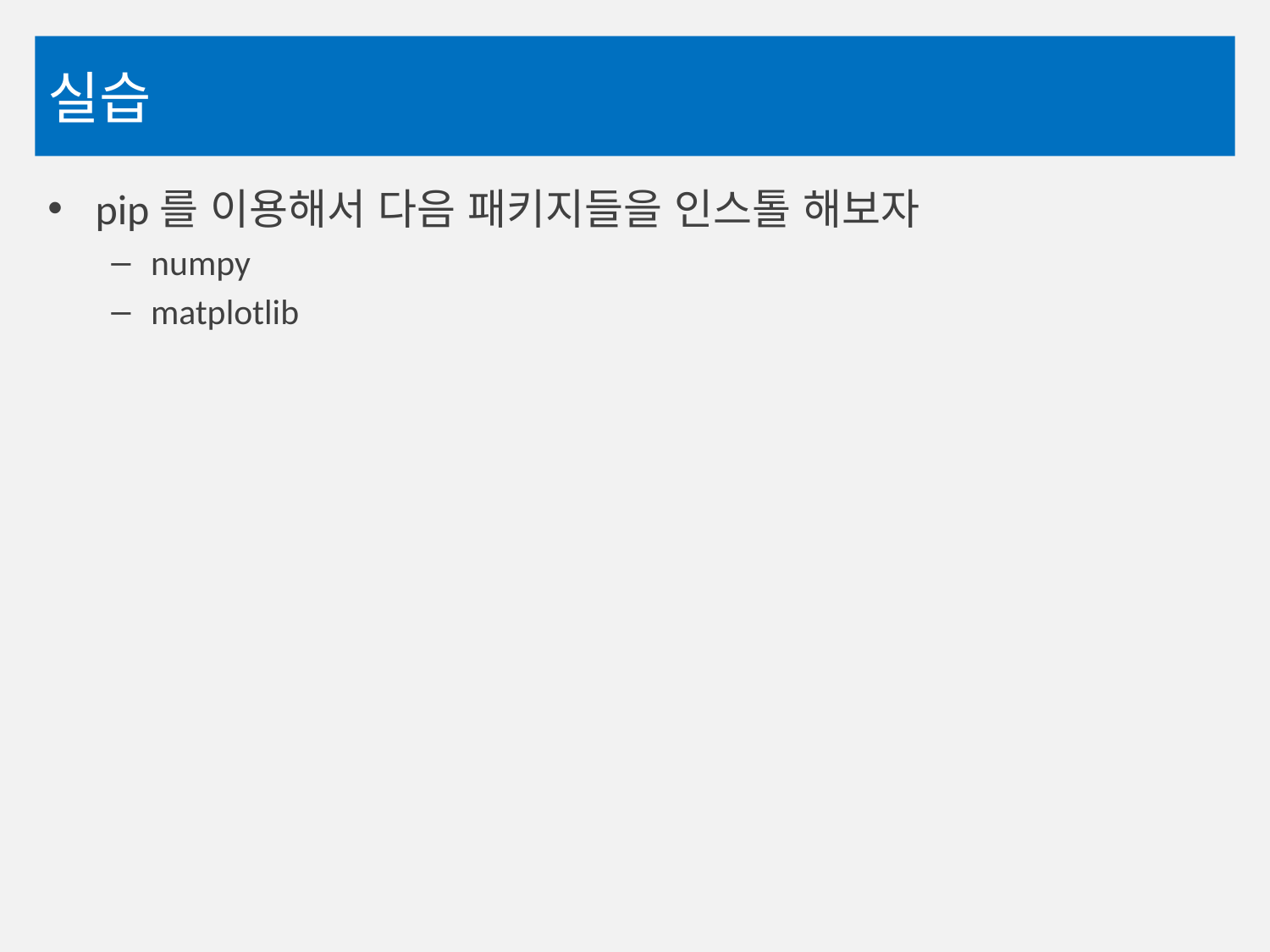

# 실습
pip를 이용해서 다음 패키지들을 인스톨 해보자
numpy
matplotlib